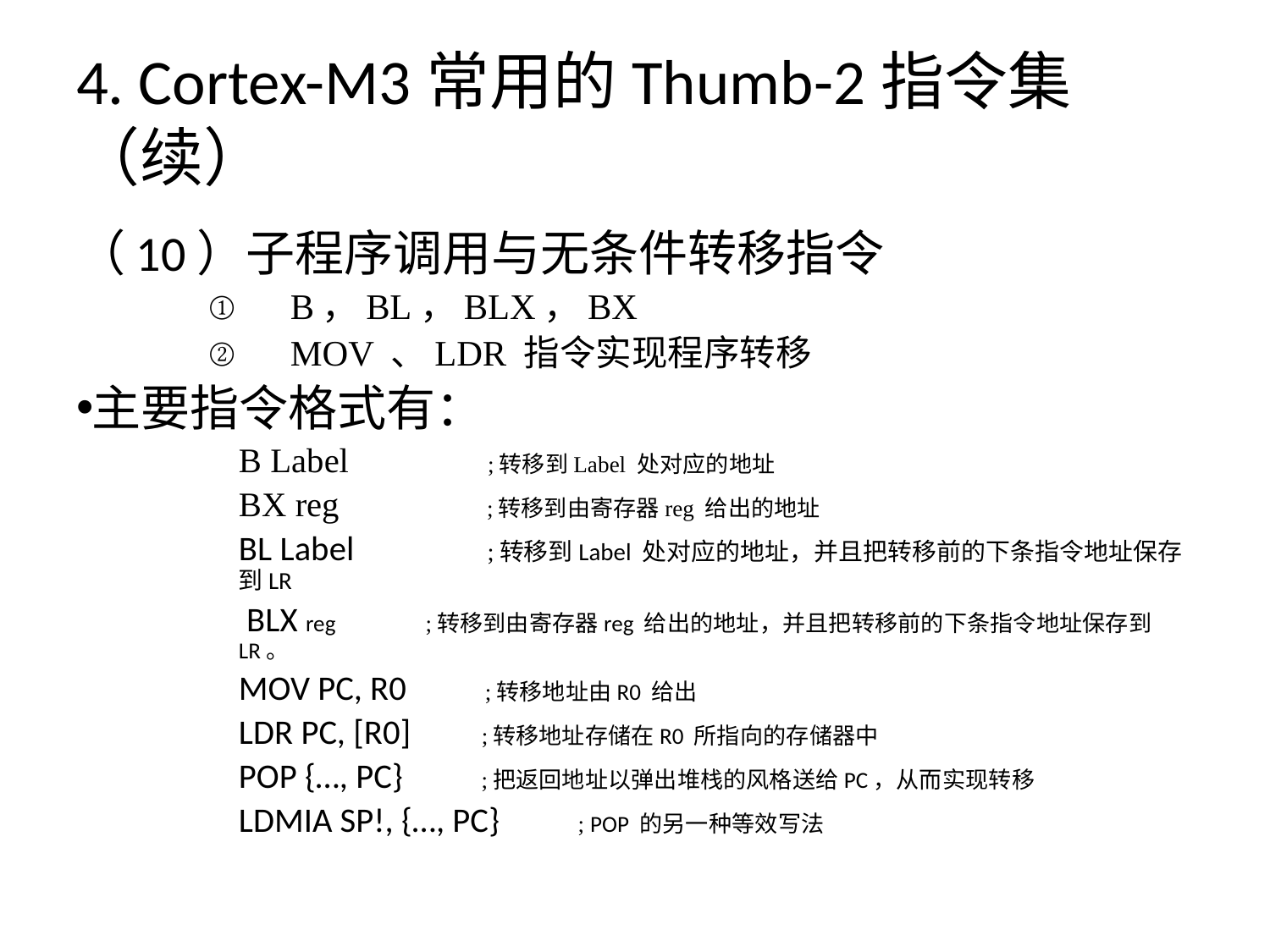

# 4. Cortex-M3常用的Thumb-2指令集（续）
（10）子程序调用与无条件转移指令
B，BL，BLX，BX
MOV 、LDR 指令实现程序转移
主要指令格式有：
B Label                ;转移到Label 处对应的地址
BX reg                 ;转移到由寄存器reg 给出的地址
BL Label                 ;转移到Label 处对应的地址，并且把转移前的下条指令地址保存到LR
 BLX reg                 ;转移到由寄存器reg 给出的地址，并且把转移前的下条指令地址保存到LR。
MOV PC, R0          ;转移地址由R0 给出
LDR PC, [R0]         ;转移地址存储在R0 所指向的存储器中
POP {…, PC}          ;把返回地址以弹出堆栈的风格送给PC，从而实现转移
LDMIA SP!, {…, PC}          ; POP 的另一种等效写法